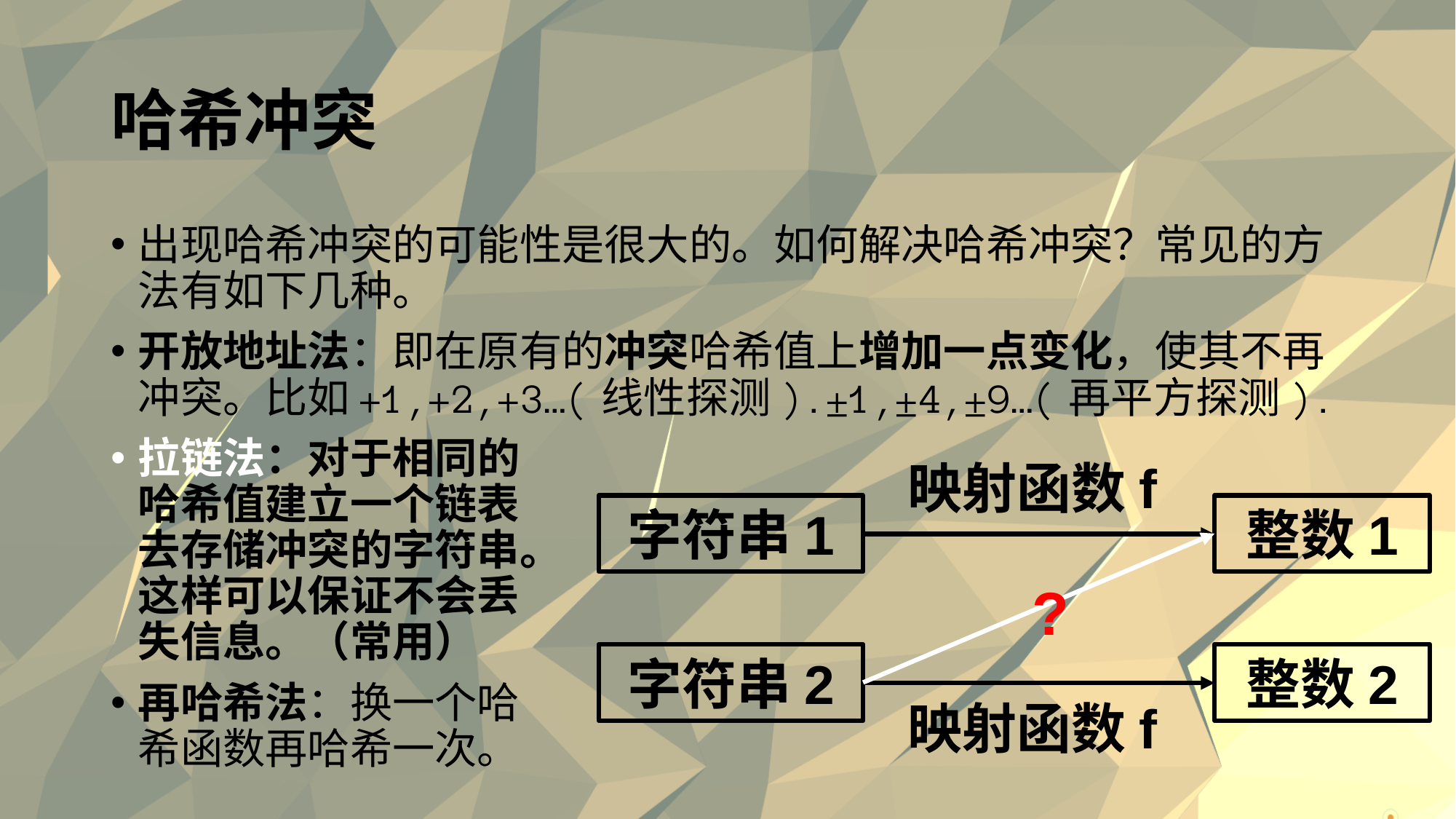

# 哈希冲突
出现哈希冲突的可能性是很大的。如何解决哈希冲突？常见的方法有如下几种。
开放地址法：即在原有的冲突哈希值上增加一点变化，使其不再冲突。比如+1,+2,+3…(线性探测).±1,±4,±9…(再平方探测).
拉链法：对于相同的
哈希值建立一个链表
去存储冲突的字符串。
这样可以保证不会丢
失信息。（常用）
再哈希法：换一个哈
希函数再哈希一次。
映射函数f
整数1
字符串1
?
整数2
字符串2
映射函数f